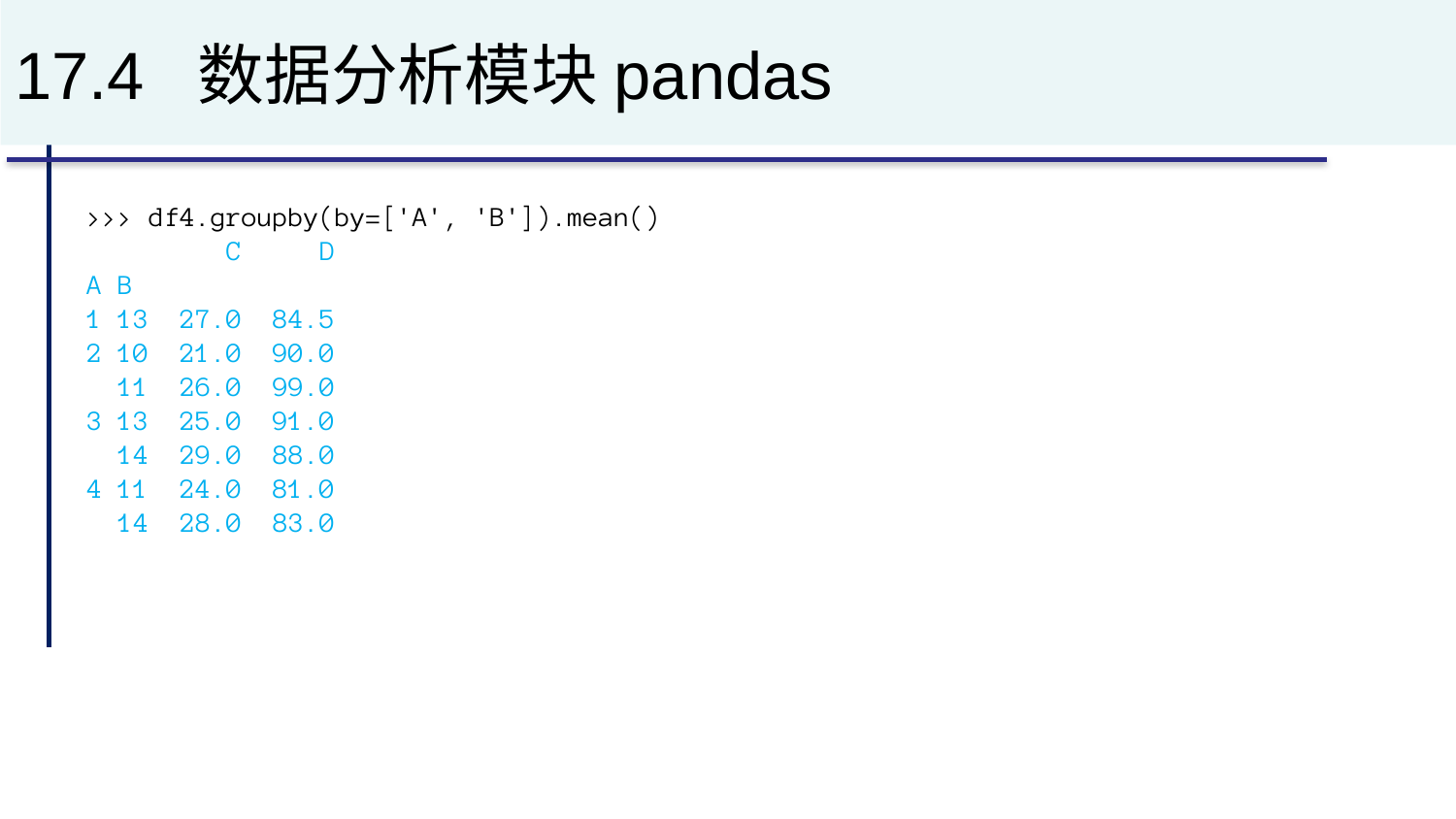

# 17.4  数据分析模块pandas
>>> df4.groupby(by=['A', 'B']).mean()
         C     D
A B
1 13  27.0  84.5
2 10  21.0  90.0
  11  26.0  99.0
3 13  25.0  91.0
  14  29.0  88.0
4 11  24.0  81.0
  14  28.0  83.0